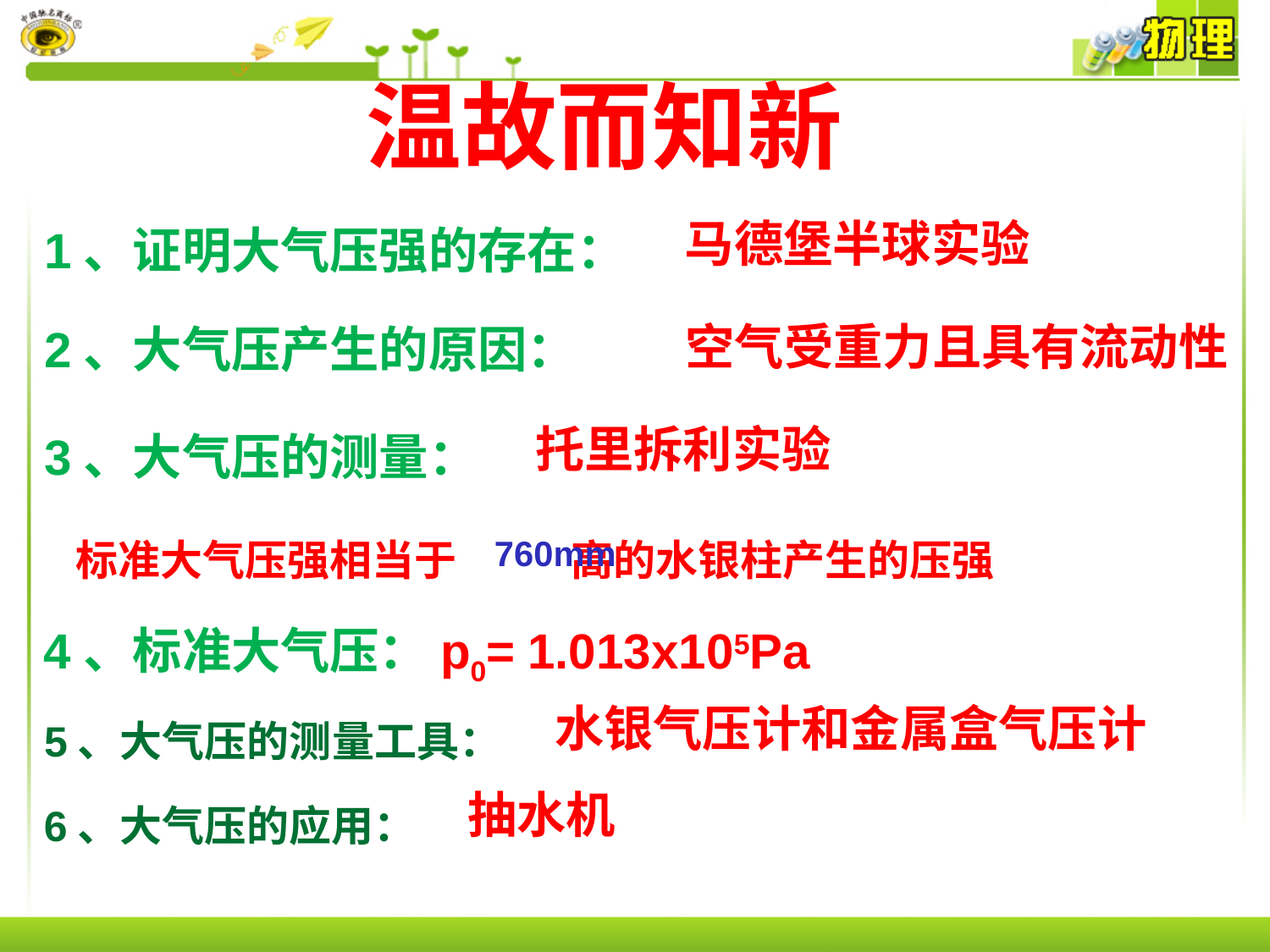

温故而知新
马德堡半球实验
1、证明大气压强的存在：
空气受重力且具有流动性
2、大气压产生的原因：
托里拆利实验
3、大气压的测量：
760mm
标准大气压强相当于            高的水银柱产生的压强
4、标准大气压：p0= 1.013x105Pa
水银气压计和金属盒气压计
5、大气压的测量工具：
抽水机
6、大气压的应用：